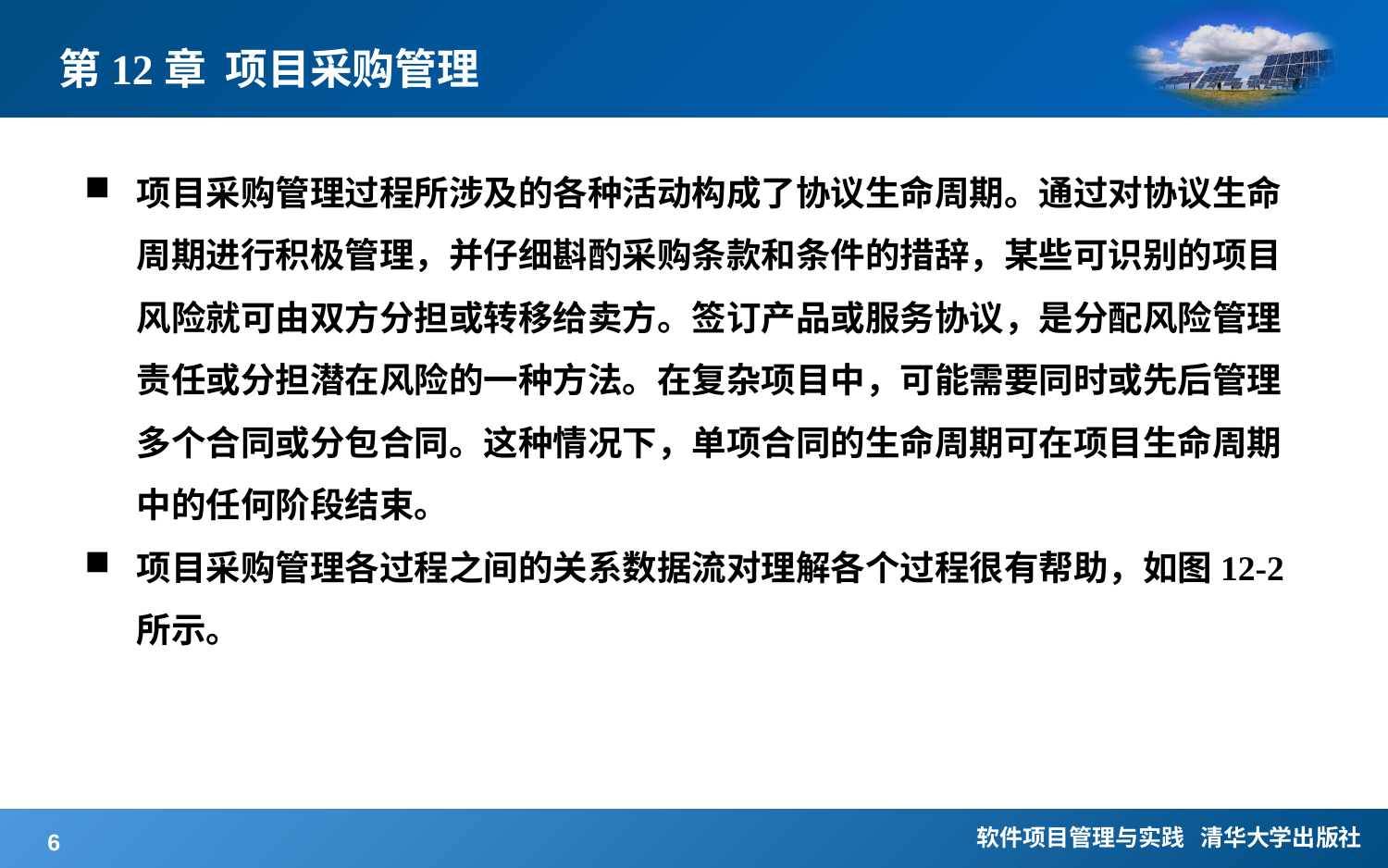

# 第12章  项目采购管理
项目采购管理过程所涉及的各种活动构成了协议生命周期。通过对协议生命周期进行积极管理，并仔细斟酌采购条款和条件的措辞，某些可识别的项目风险就可由双方分担或转移给卖方。签订产品或服务协议，是分配风险管理责任或分担潜在风险的一种方法。在复杂项目中，可能需要同时或先后管理多个合同或分包合同。这种情况下，单项合同的生命周期可在项目生命周期中的任何阶段结束。
项目采购管理各过程之间的关系数据流对理解各个过程很有帮助，如图12-2所示。